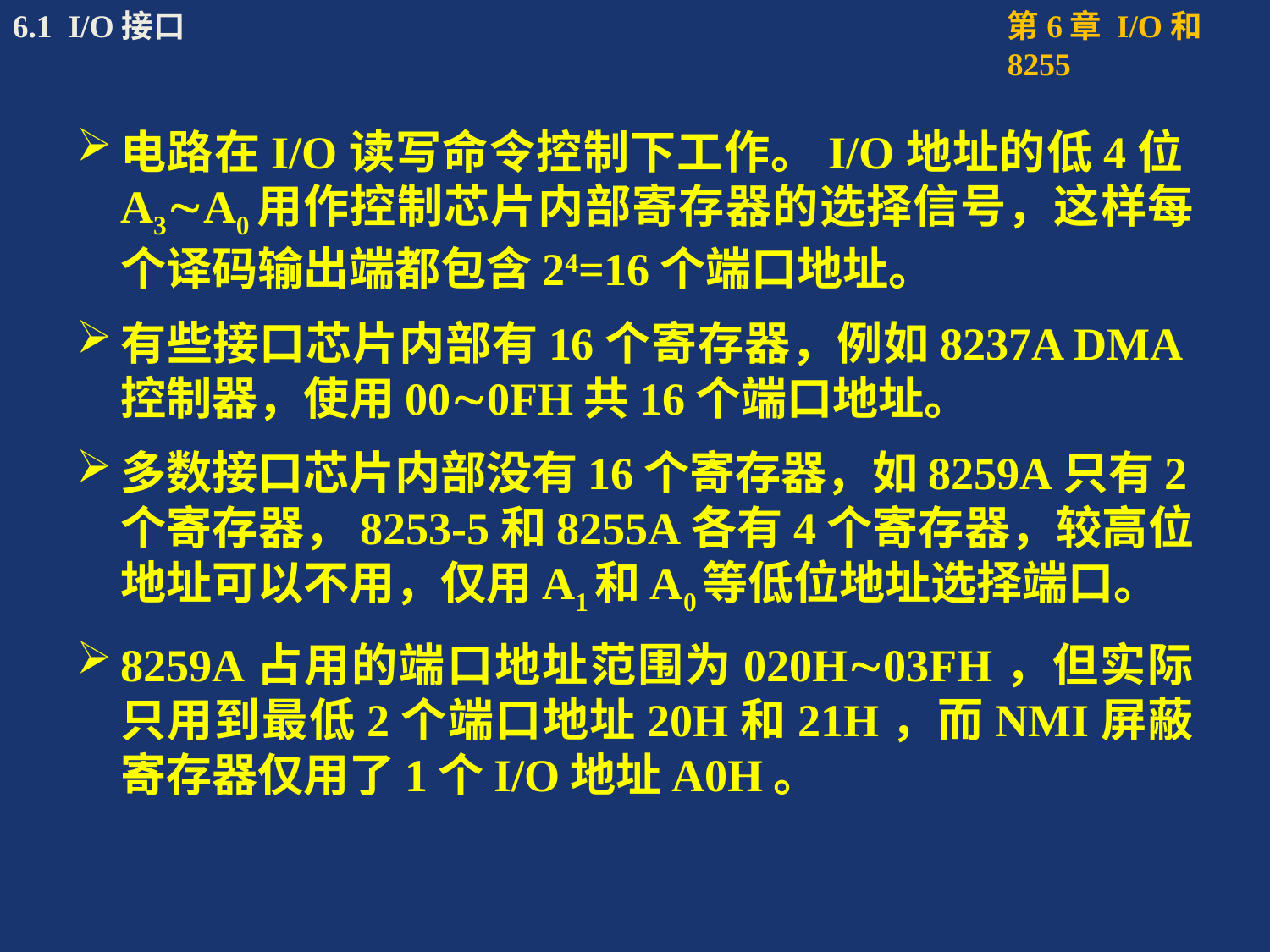

电路在I/O读写命令控制下工作。I/O地址的低4位A3∼A0用作控制芯片内部寄存器的选择信号，这样每个译码输出端都包含24=16个端口地址。
有些接口芯片内部有16个寄存器，例如8237A DMA控制器，使用00∼0FH共16个端口地址。
多数接口芯片内部没有16个寄存器，如8259A只有2个寄存器，8253-5和8255A各有4个寄存器，较高位地址可以不用，仅用A1和A0等低位地址选择端口。
8259A占用的端口地址范围为020H∼03FH，但实际只用到最低2个端口地址20H和21H，而NMI屏蔽寄存器仅用了1个I/O地址A0H。